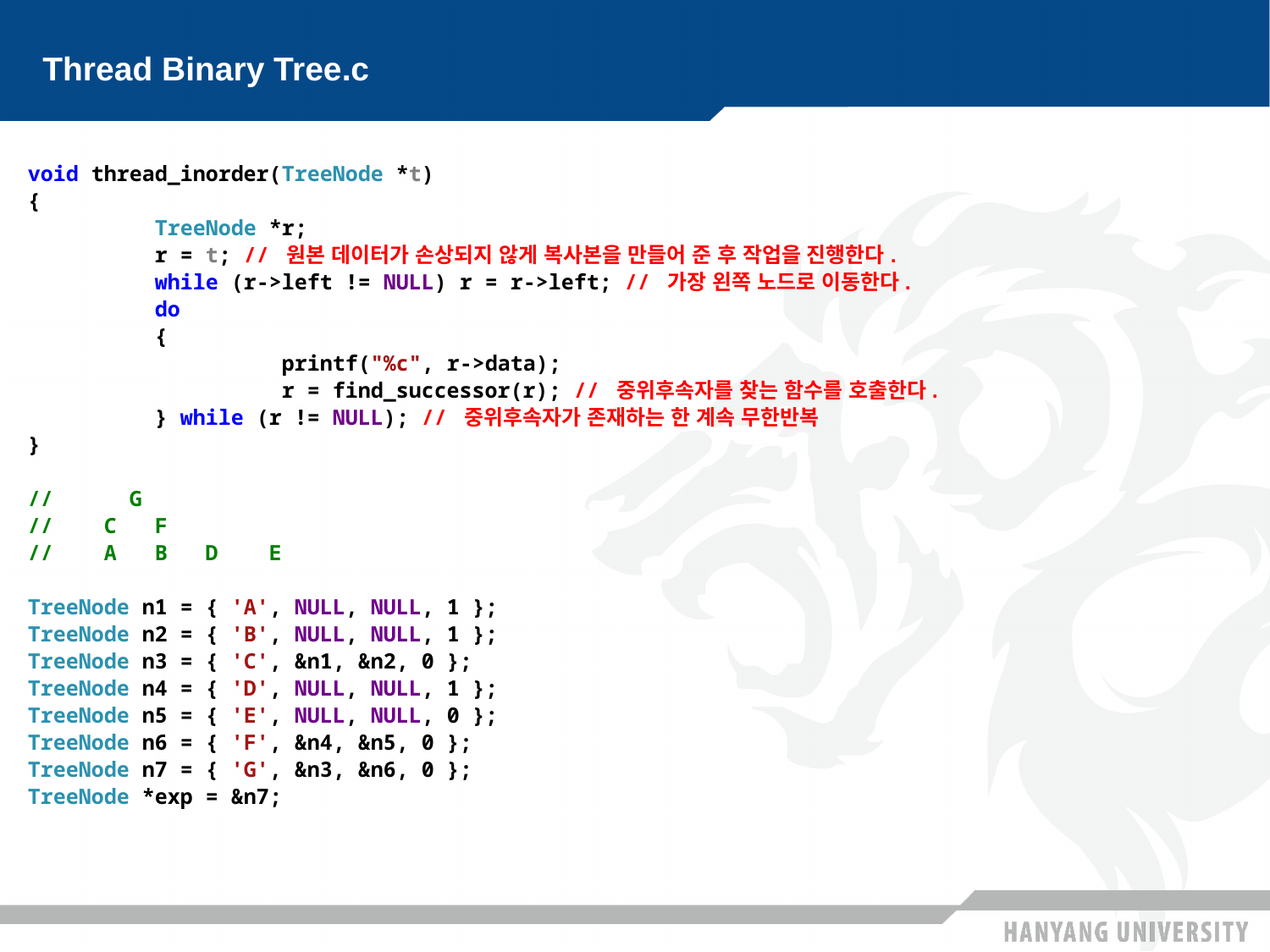

# Thread Binary Tree.c

void thread_inorder(TreeNode *t)
{
	TreeNode *r;
	r = t; // 원본 데이터가 손상되지 않게 복사본을 만들어 준 후 작업을 진행한다.
	while (r->left != NULL) r = r->left; // 가장 왼쪽 노드로 이동한다.
	do
	{
		printf("%c", r->data);
		r = find_successor(r); // 중위후속자를 찾는 함수를 호출한다.
	} while (r != NULL); // 중위후속자가 존재하는 한 계속 무한반복
}

//      G
//    C   F
//    A   B   D    E

TreeNode n1 = { 'A', NULL, NULL, 1 };
TreeNode n2 = { 'B', NULL, NULL, 1 };
TreeNode n3 = { 'C', &n1, &n2, 0 };
TreeNode n4 = { 'D', NULL, NULL, 1 };
TreeNode n5 = { 'E', NULL, NULL, 0 };
TreeNode n6 = { 'F', &n4, &n5, 0 };
TreeNode n7 = { 'G', &n3, &n6, 0 };
TreeNode *exp = &n7;